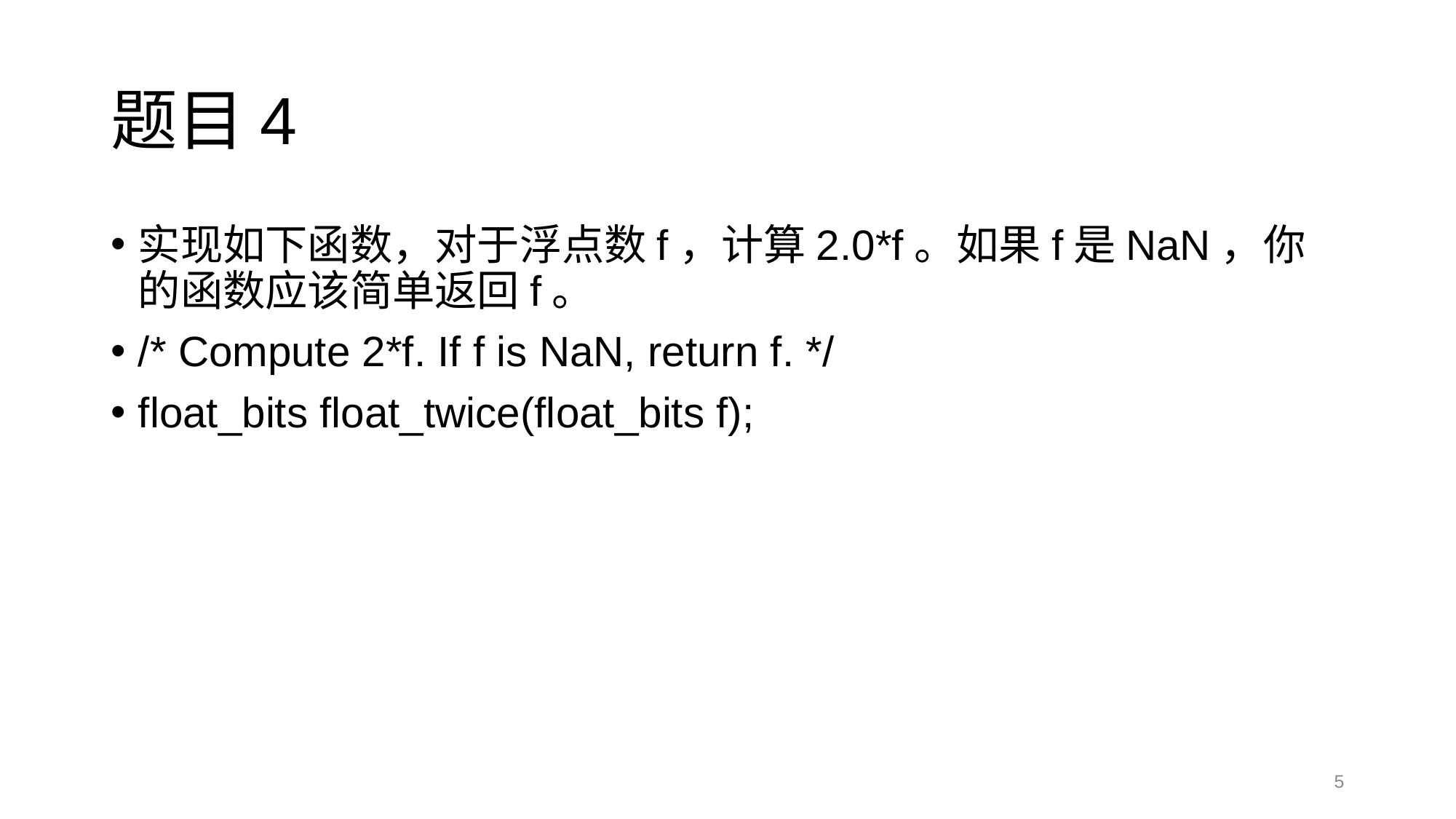

# 题目4
实现如下函数，对于浮点数f，计算2.0*f。如果f是NaN，你的函数应该简单返回f。
/* Compute 2*f. If f is NaN, return f. */
float_bits float_twice(float_bits f);
5